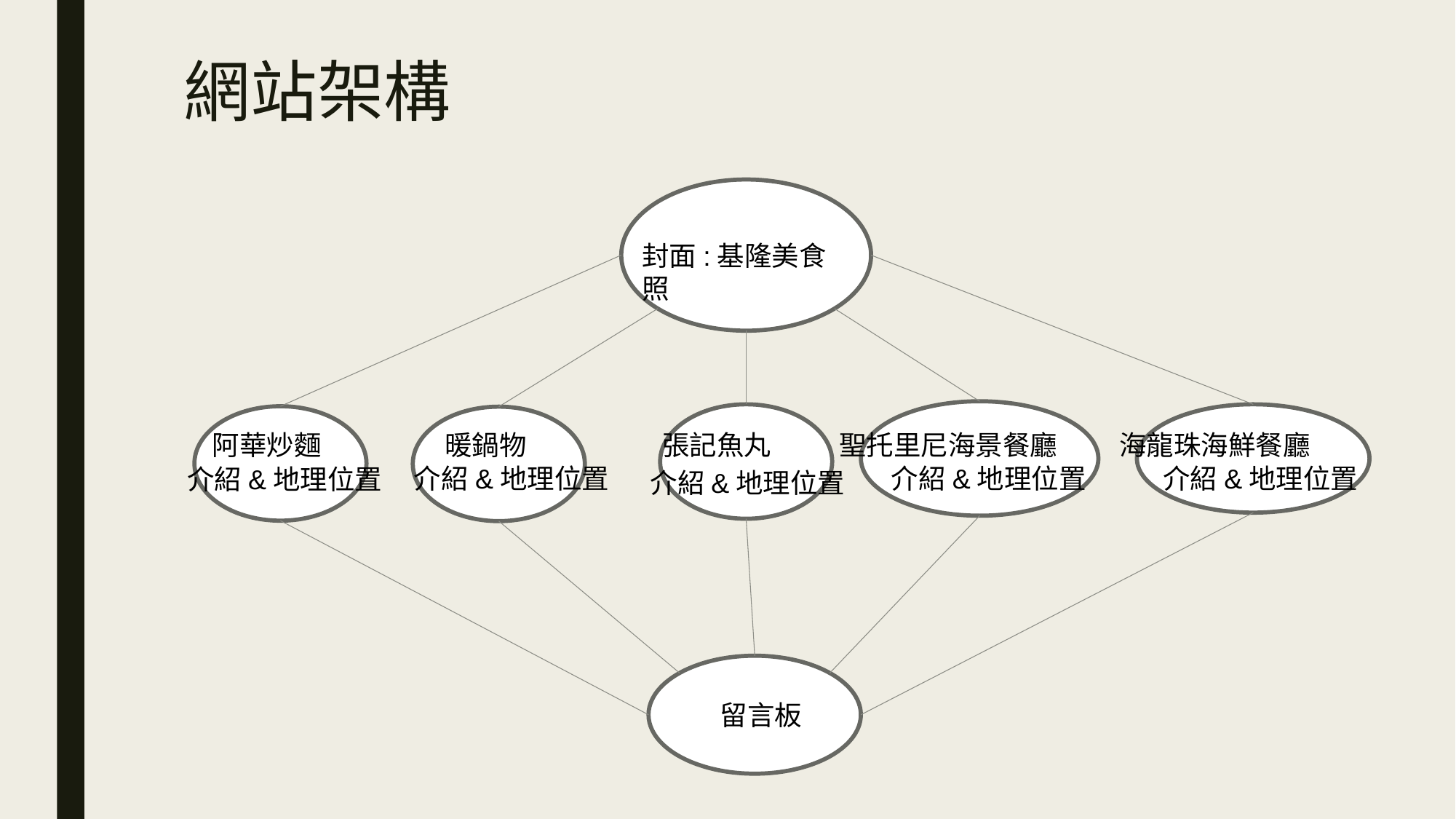

# 網站架構

封面:基隆美食照

阿華炒麵                    暖鍋物                      張記魚丸           聖托里尼海景餐廳          海龍珠海鮮餐廳

介紹&地理位置
介紹&地理位置
介紹&地理位置
介紹&地理位置
介紹&地理位置

留言板